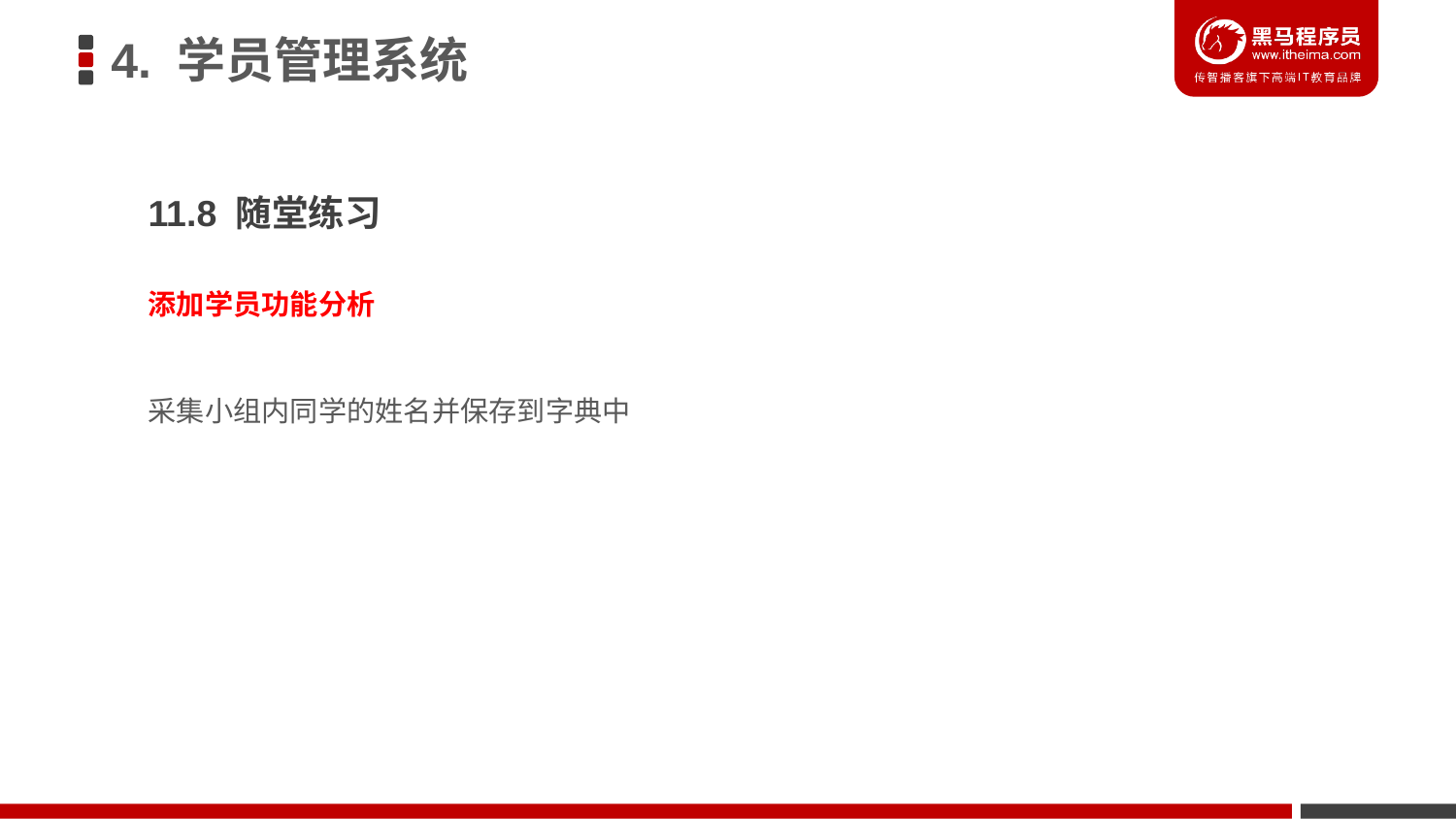

4. 学员管理系统
11.8 随堂练习
添加学员功能分析
采集小组内同学的姓名并保存到字典中